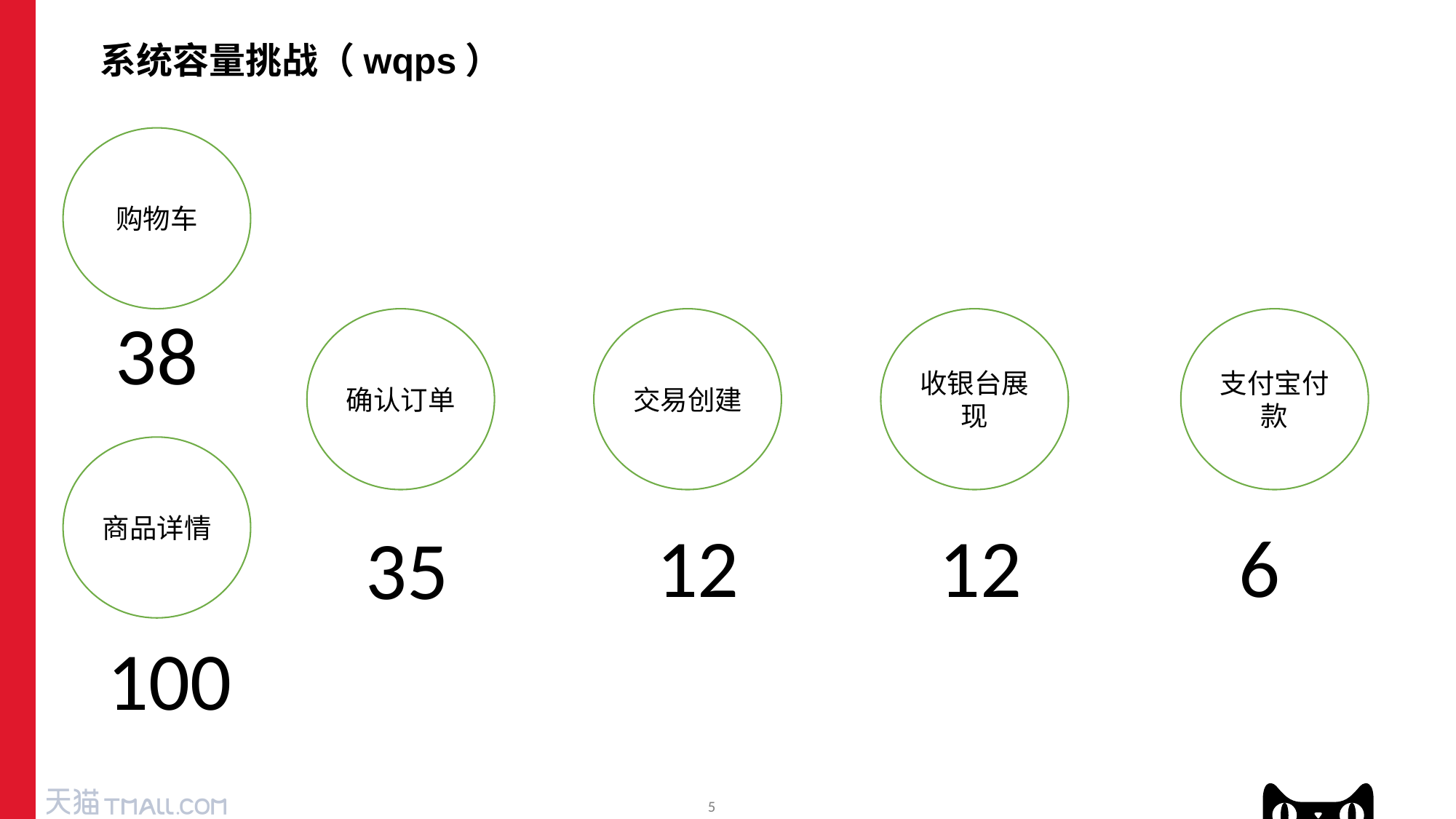

# 系统容量挑战（wqps）
购物车
38
确认订单
交易创建
收银台展现
支付宝付款
商品详情
12
12
6
35
100